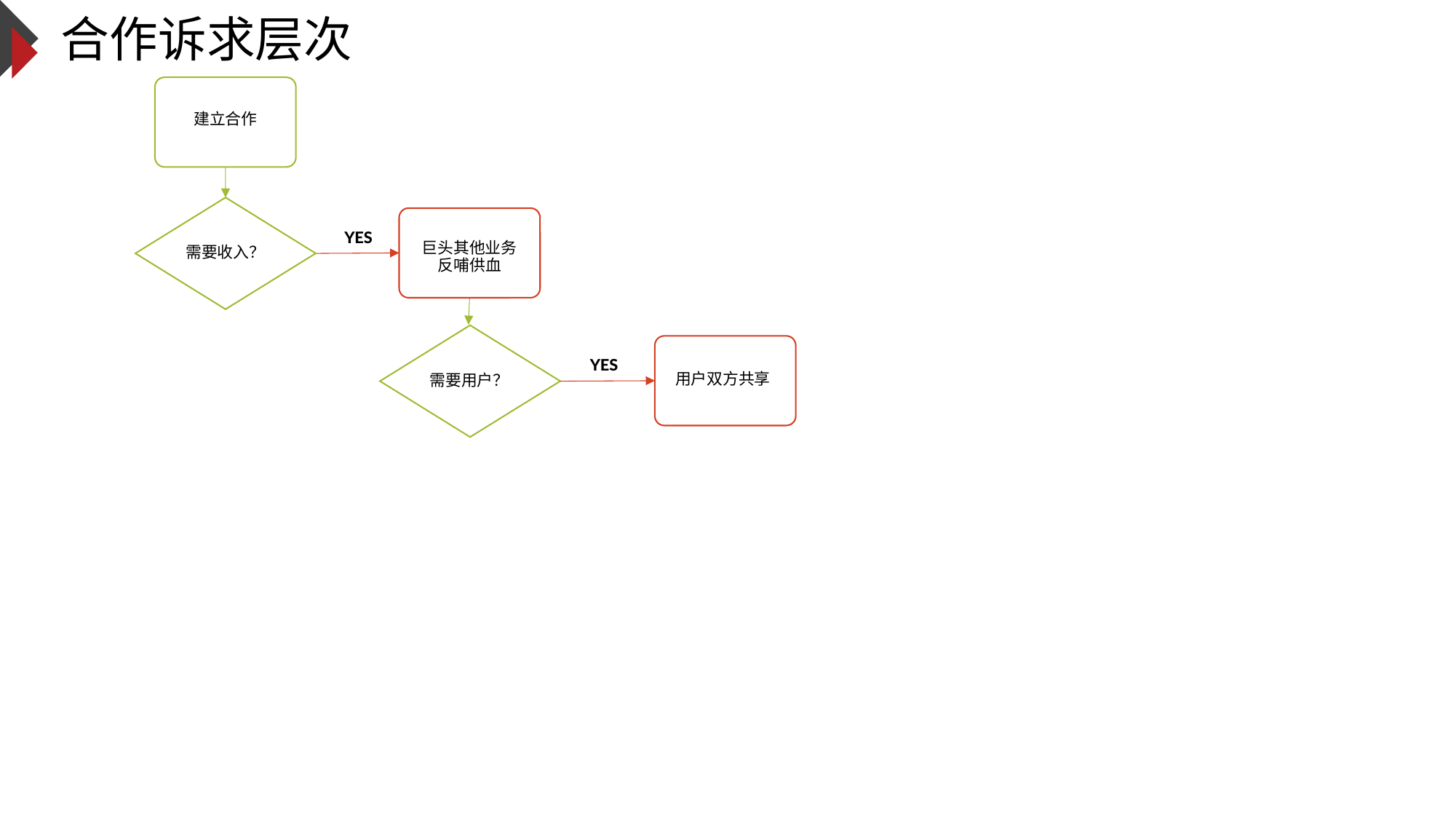

# 合作诉求层次

建立合作

需要收入？

巨头其他业务反哺供血
YES

需要用户？

用户双方共享
YES